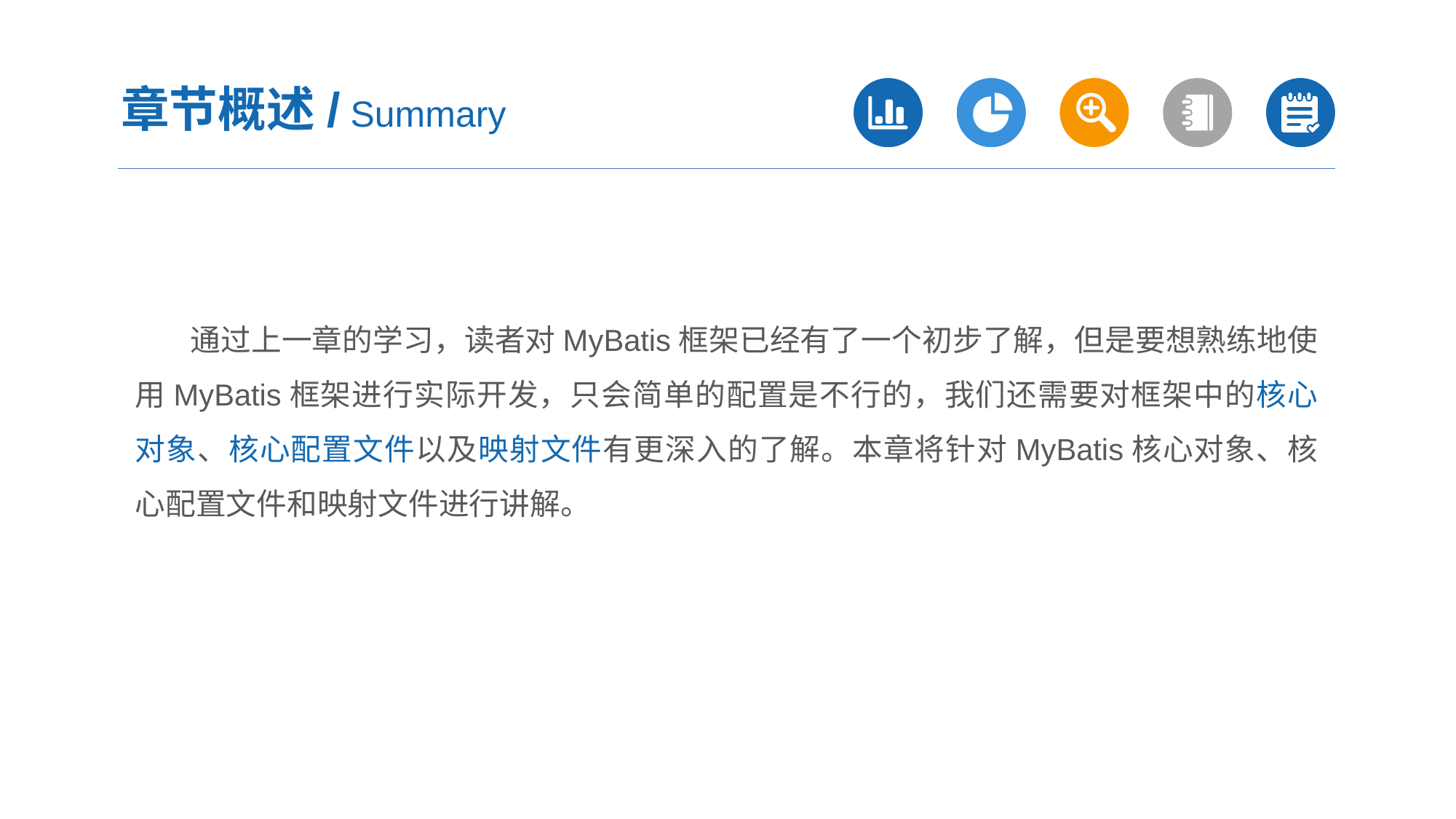

章节概述/ Summary
       通过上一章的学习，读者对MyBatis框架已经有了一个初步了解，但是要想熟练地使用MyBatis框架进行实际开发，只会简单的配置是不行的，我们还需要对框架中的核心对象、核心配置文件以及映射文件有更深入的了解。本章将针对MyBatis核心对象、核心配置文件和映射文件进行讲解。